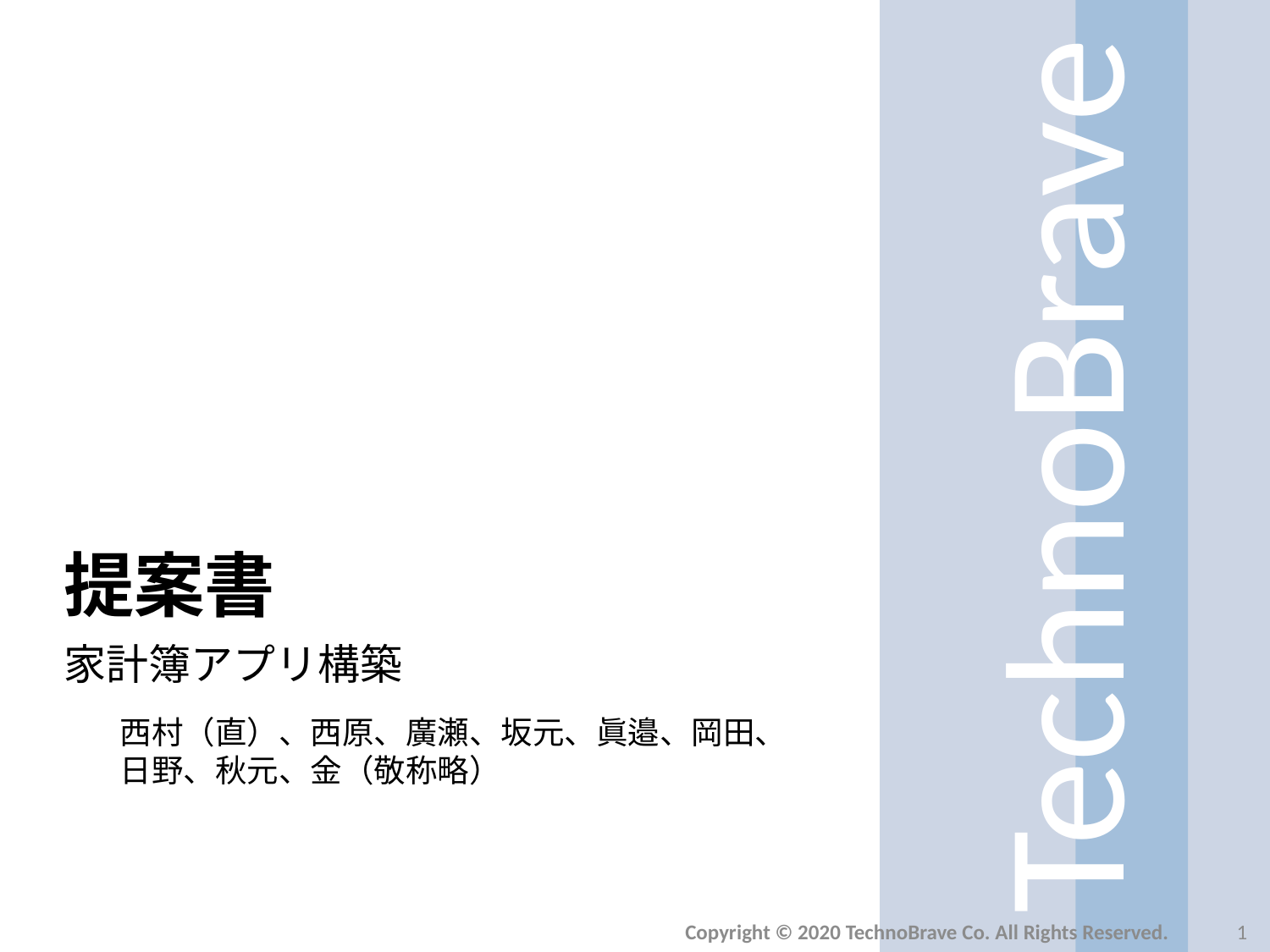

# 提案書
家計簿アプリ構築
西村（直）、西原、廣瀬、坂元、眞邉、岡田、日野、秋元、金（敬称略）
Copyright © 2020 TechnoBrave Co. All Rights Reserved.
1